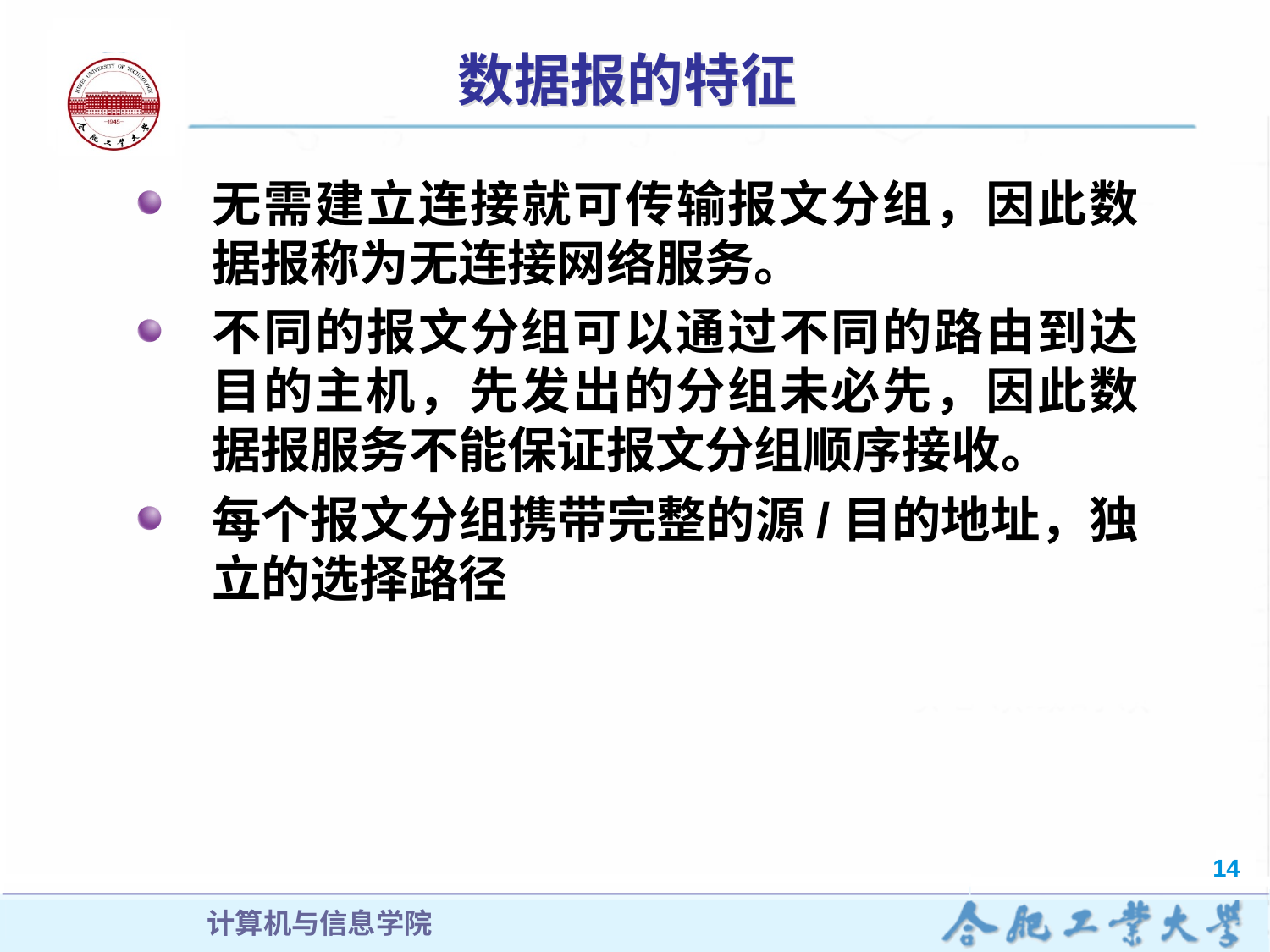

# 数据报的特征
无需建立连接就可传输报文分组，因此数据报称为无连接网络服务。
不同的报文分组可以通过不同的路由到达目的主机，先发出的分组未必先，因此数据报服务不能保证报文分组顺序接收。
每个报文分组携带完整的源/目的地址，独立的选择路径